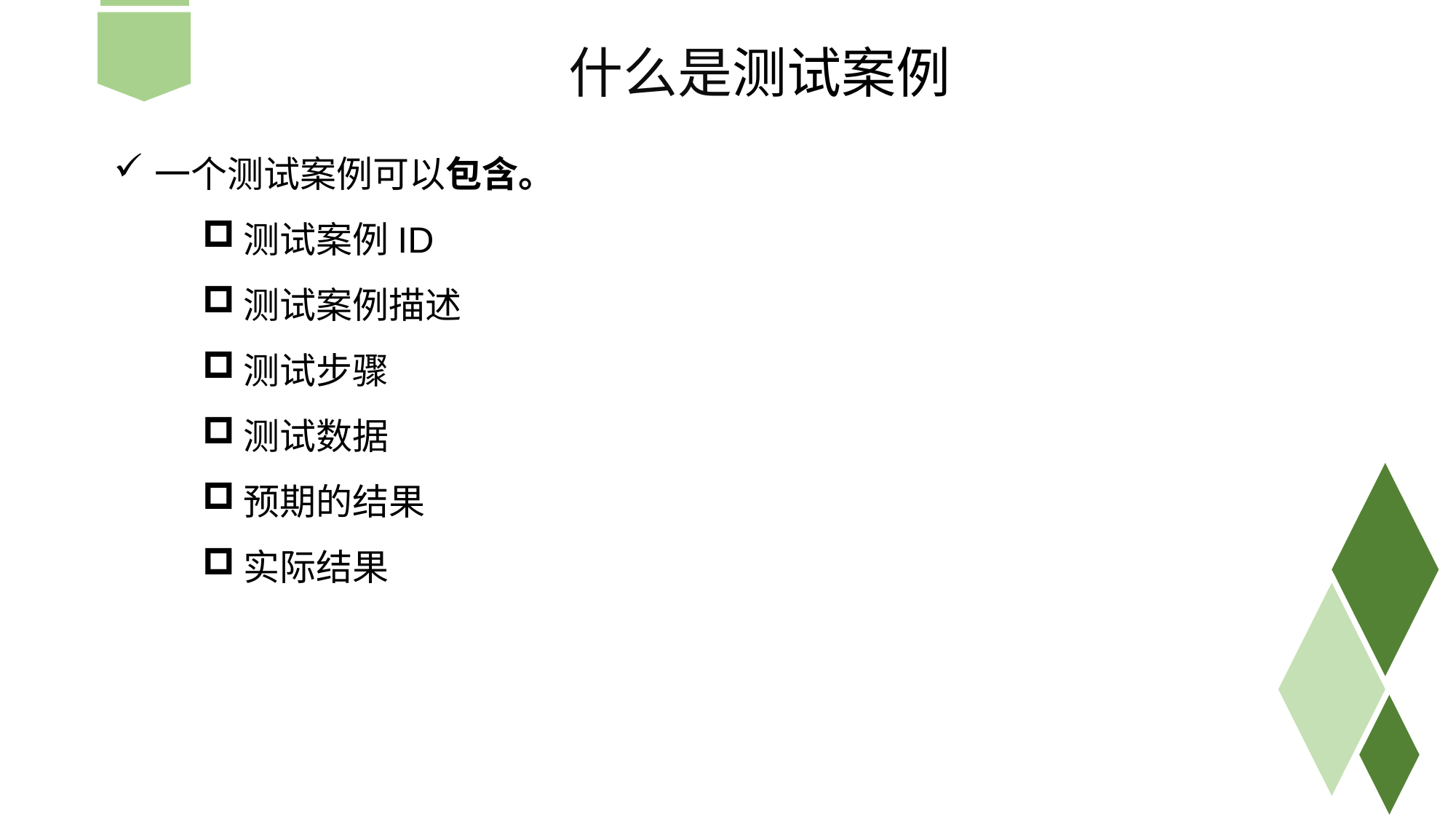

什么是测试案例
一个测试案例可以包含。
测试案例ID
测试案例描述
测试步骤
测试数据
预期的结果
实际结果

53